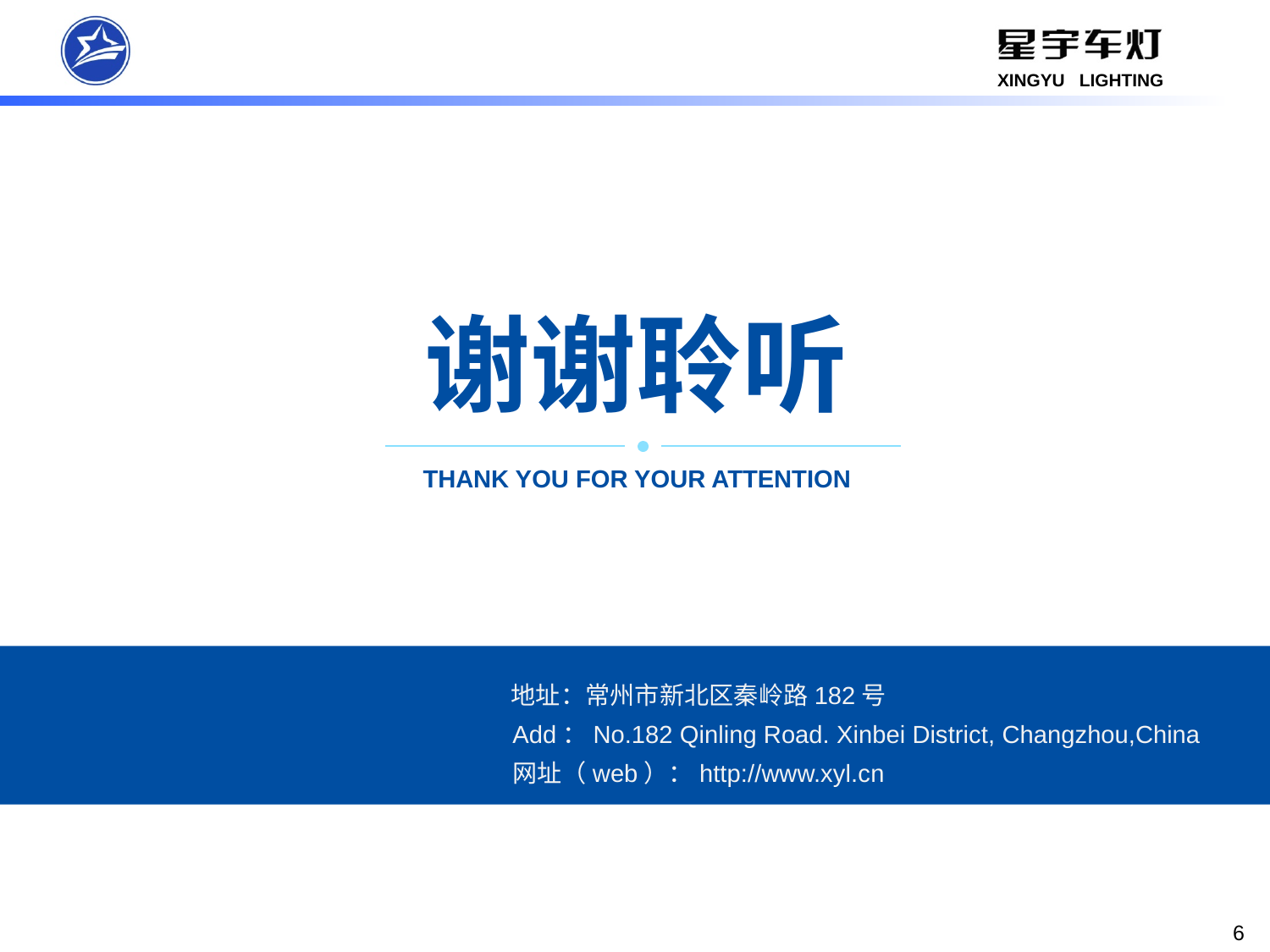

谢谢聆听

THANK YOU FOR YOUR ATTENTION

地址：常州市新北区秦岭路182号
Add：No.182 Qinling Road. Xinbei District, Changzhou,China
网址（web）：http://www.xyl.cn